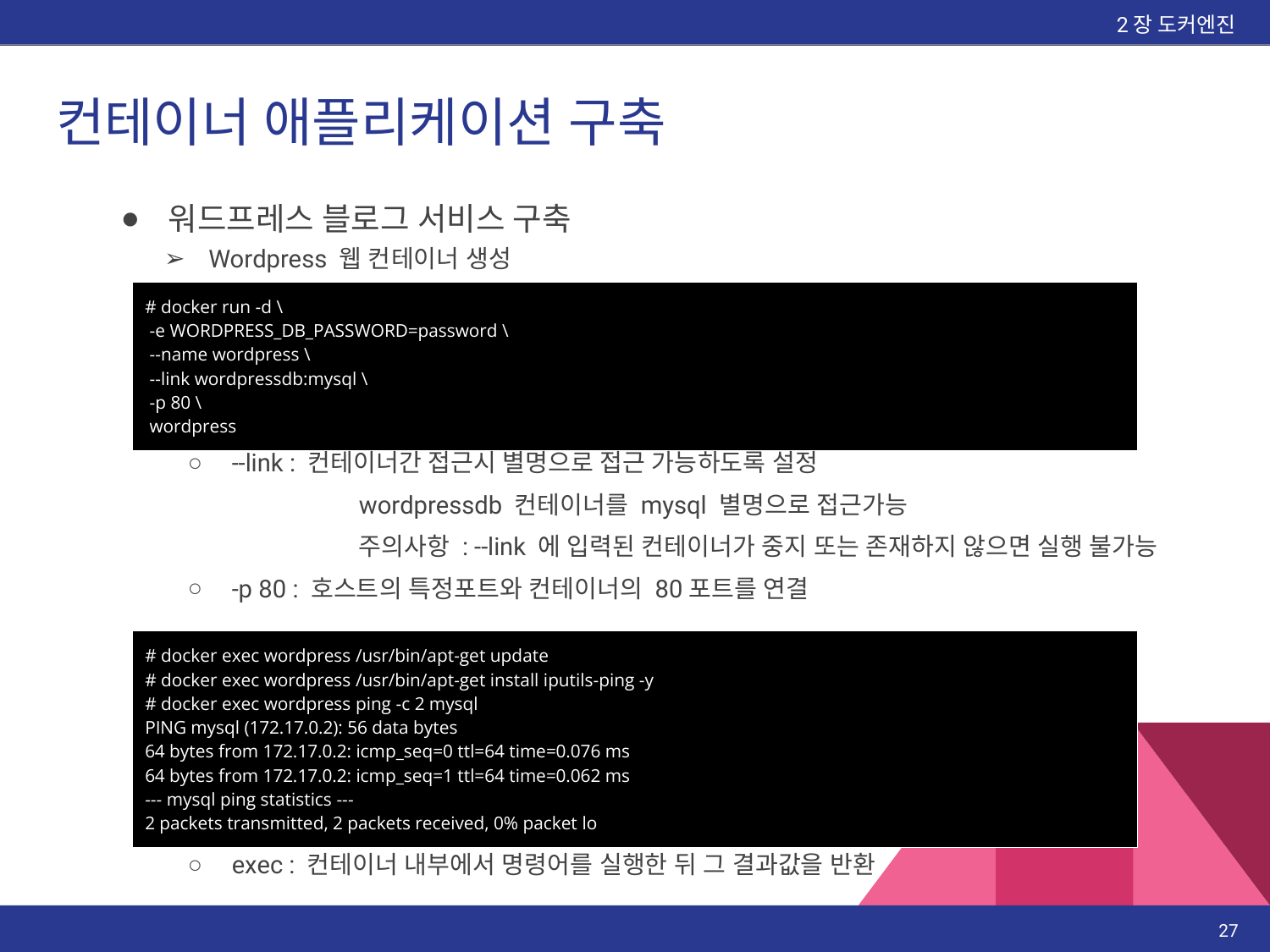

2장 도커엔진
# 컨테이너 애플리케이션 구축
워드프레스 블로그 서비스 구축
Wordpress 웹 컨테이너 생성

| # docker run -d \ -e WORDPRESS\_DB\_PASSWORD=password \ --name wordpress \ --link wordpressdb:mysql \ -p 80 \ wordpress |
| --- |
--link : 컨테이너간 접근시 별명으로 접근 가능하도록 설정
		wordpressdb 컨테이너를 mysql 별명으로 접근가능
		주의사항 : --link 에 입력된 컨테이너가 중지 또는 존재하지 않으면 실행 불가능
-p 80 : 호스트의 특정포트와 컨테이너의 80포트를 연결
| # docker exec wordpress /usr/bin/apt-get update # docker exec wordpress /usr/bin/apt-get install iputils-ping -y # docker exec wordpress ping -c 2 mysql PING mysql (172.17.0.2): 56 data bytes 64 bytes from 172.17.0.2: icmp\_seq=0 ttl=64 time=0.076 ms 64 bytes from 172.17.0.2: icmp\_seq=1 ttl=64 time=0.062 ms --- mysql ping statistics --- 2 packets transmitted, 2 packets received, 0% packet lo |
| --- |
exec : 컨테이너 내부에서 명령어를 실행한 뒤 그 결과값을 반환
27